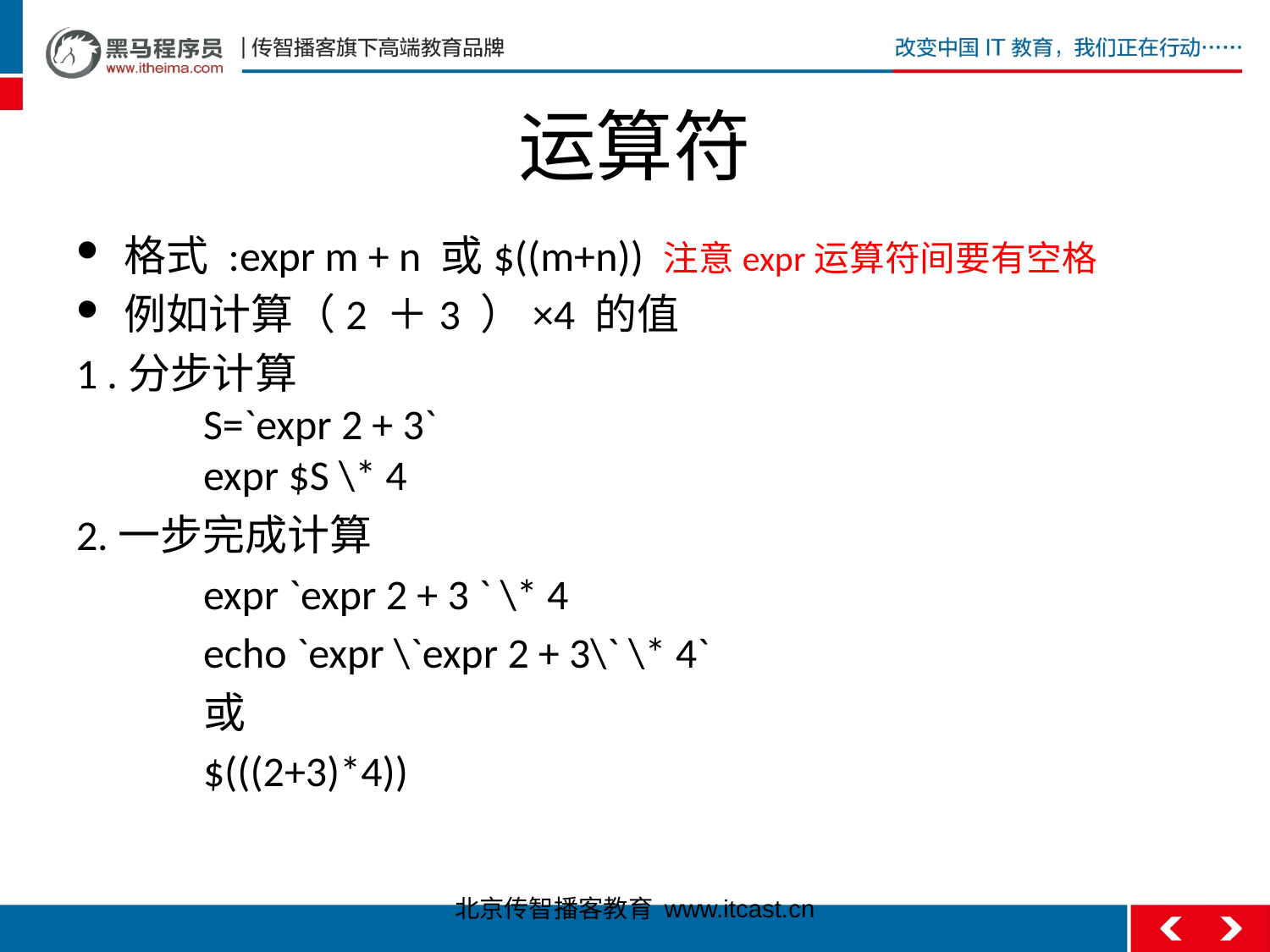

# 运算符
格式 :expr m + n 或$((m+n)) 注意expr运算符间要有空格
例如计算（2 ＋3 ）×4 的值
1 .分步计算
	S=`expr 2 + 3`
	expr $S \* 4
2.一步完成计算
	expr `expr 2 + 3 ` \* 4
	echo `expr \`expr 2 + 3\` \* 4`
	或
	$(((2+3)*4))
北京传智播客教育 www.itcast.cn